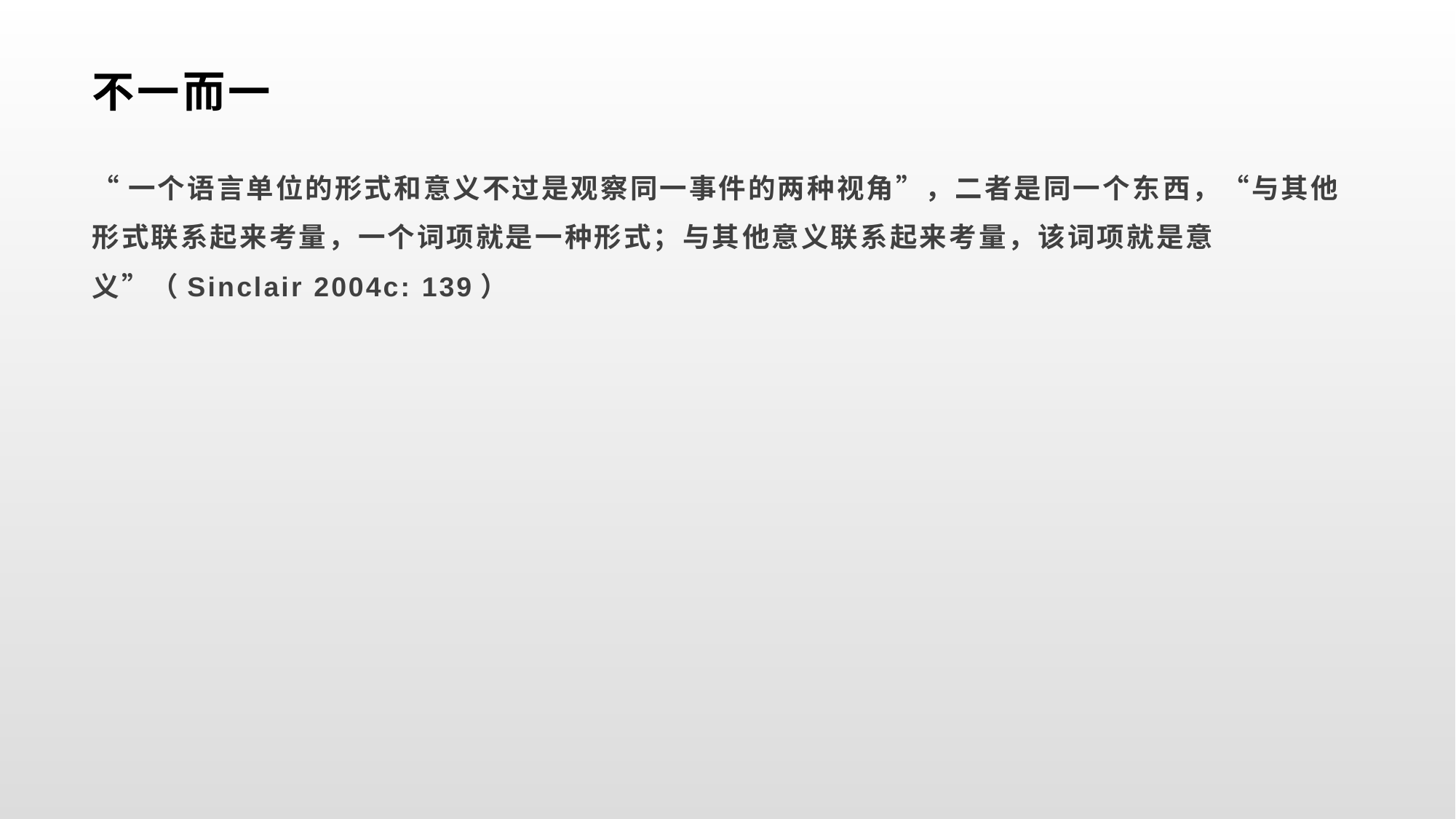

# 不一而一
“一个语言单位的形式和意义不过是观察同一事件的两种视角”，二者是同一个东西，“与其他形式联系起来考量，一个词项就是一种形式；与其他意义联系起来考量，该词项就是意义”（Sinclair 2004c: 139）